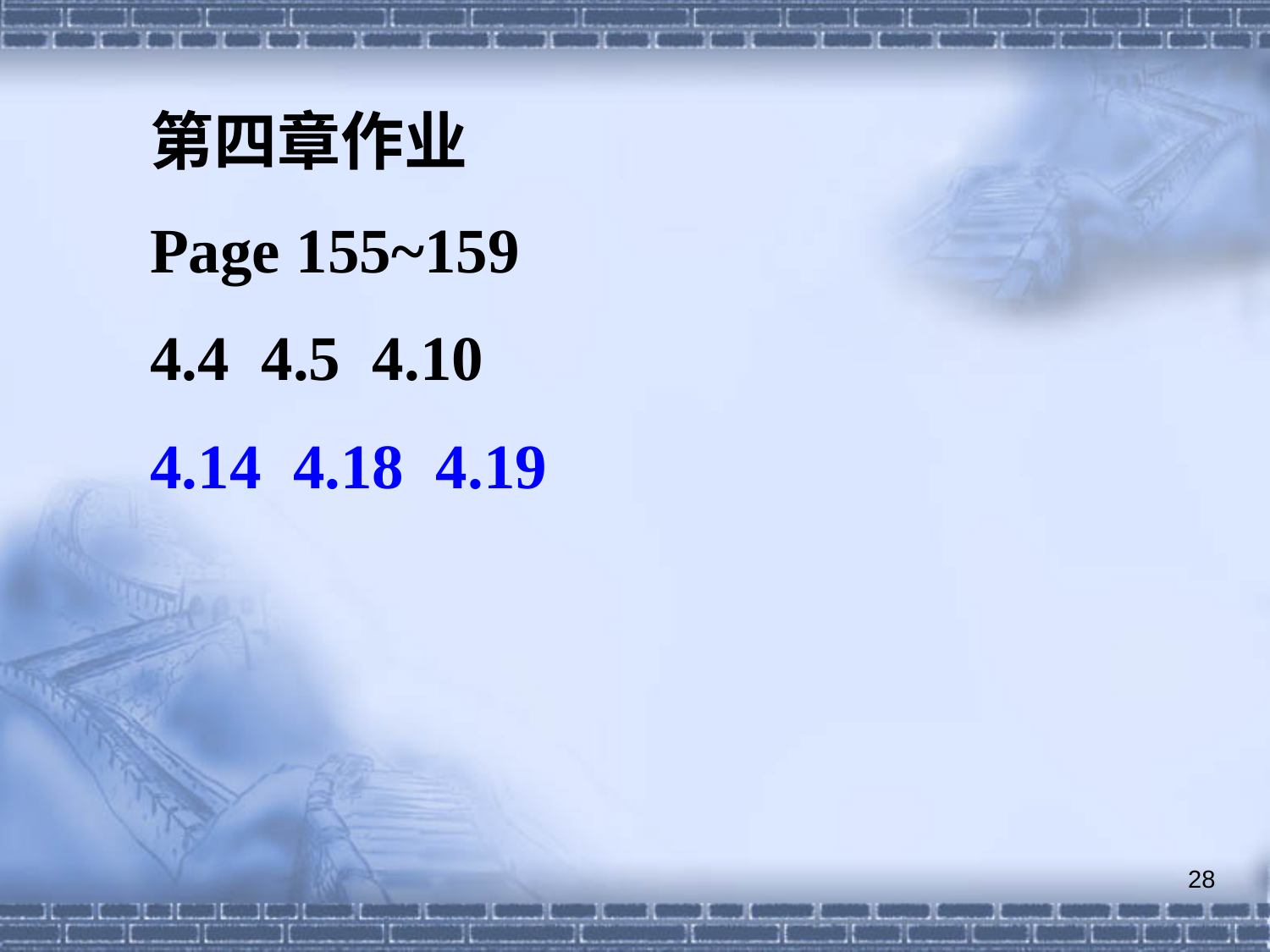

第四章作业
Page 155~159
4.4  4.5  4.10
4.14  4.18  4.19
28